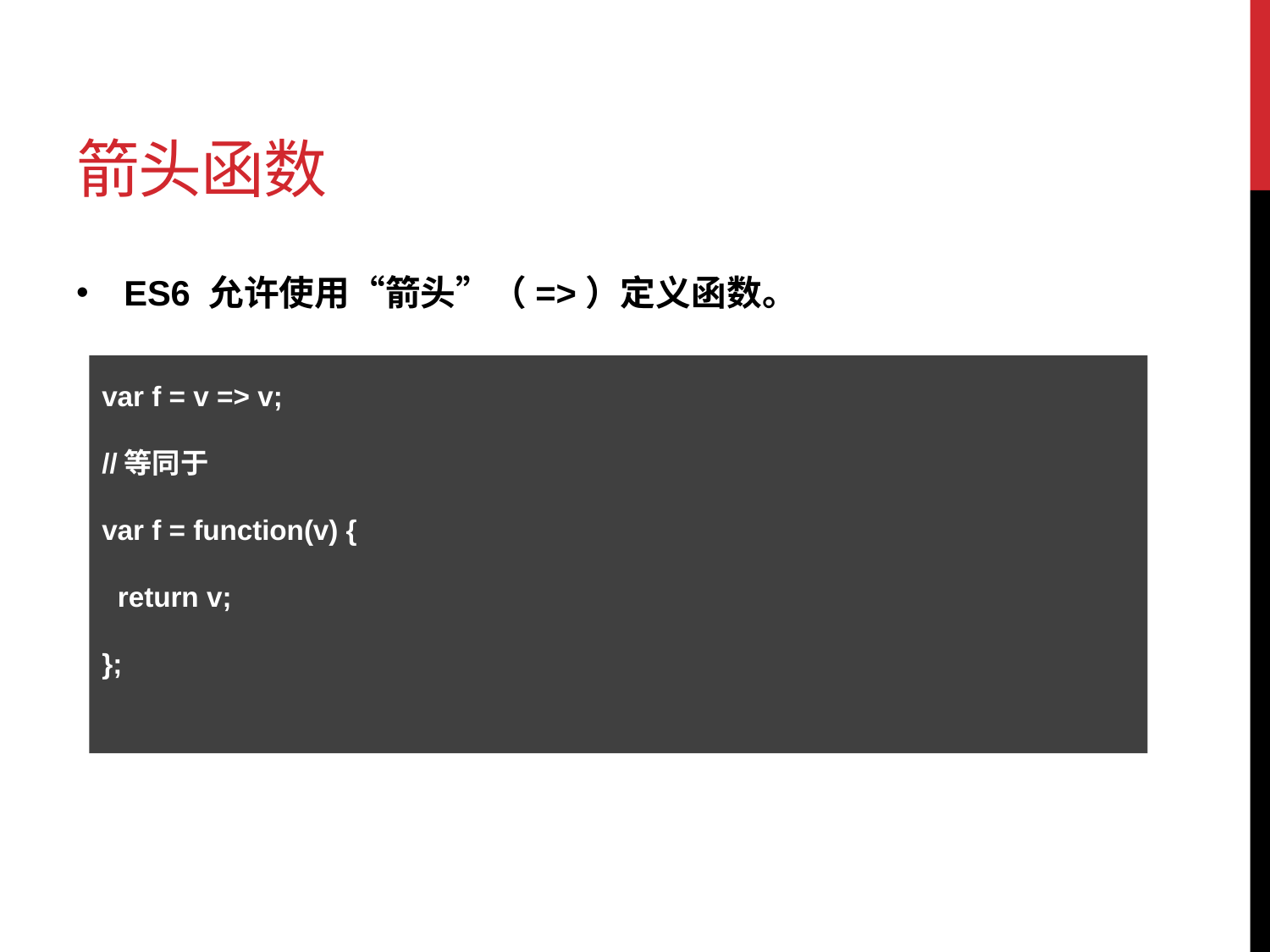

# 箭头函数
ES6 允许使用“箭头”（=>）定义函数。

var f = v => v;
//等同于
var f = function(v) {
  return v;
};